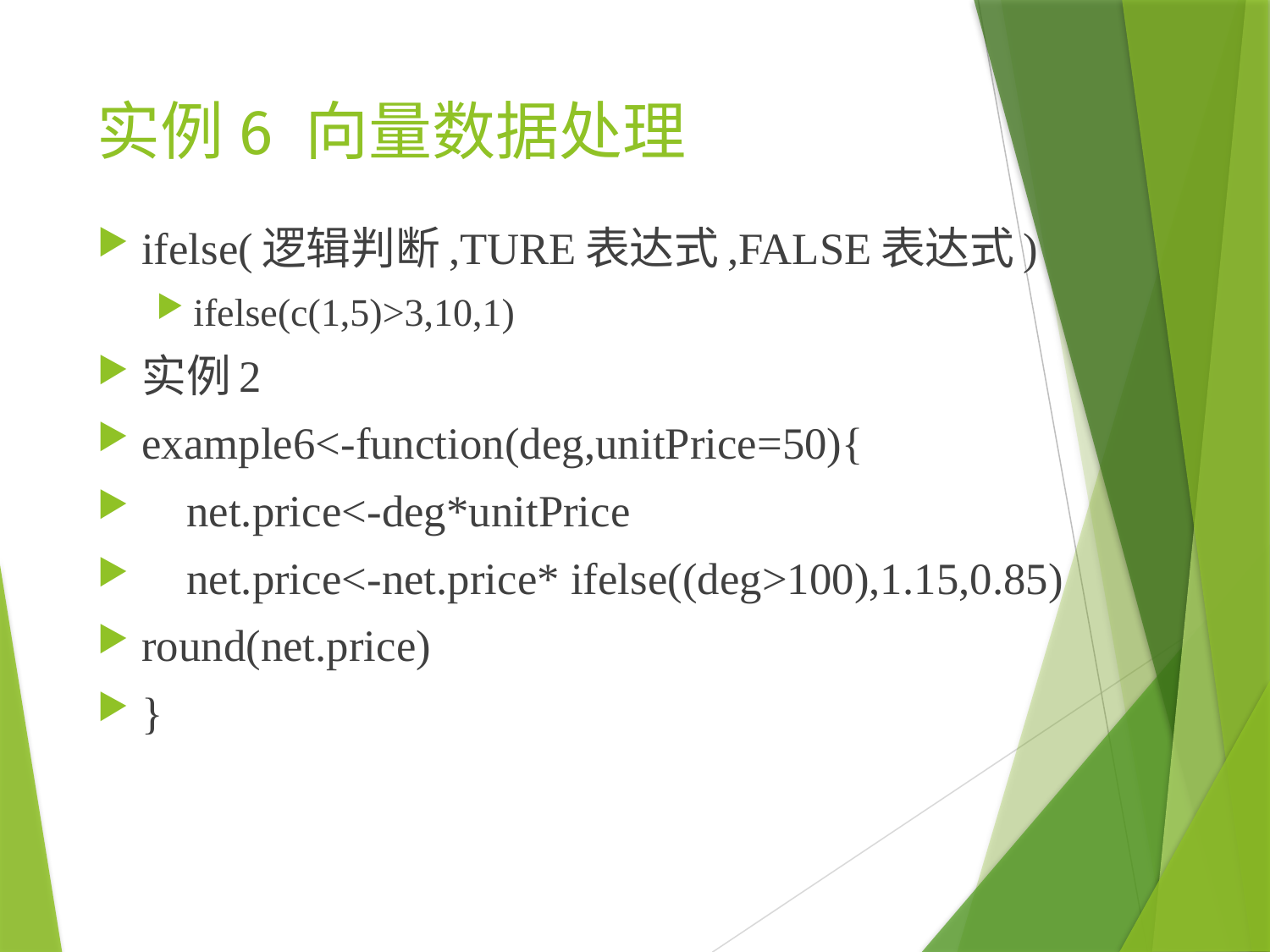

# 实例6 向量数据处理
ifelse(逻辑判断,TURE表达式,FALSE表达式)
ifelse(c(1,5)>3,10,1)
实例2
example6<-function(deg,unitPrice=50){
    net.price<-deg*unitPrice
    net.price<-net.price* ifelse((deg>100),1.15,0.85)
round(net.price)
}